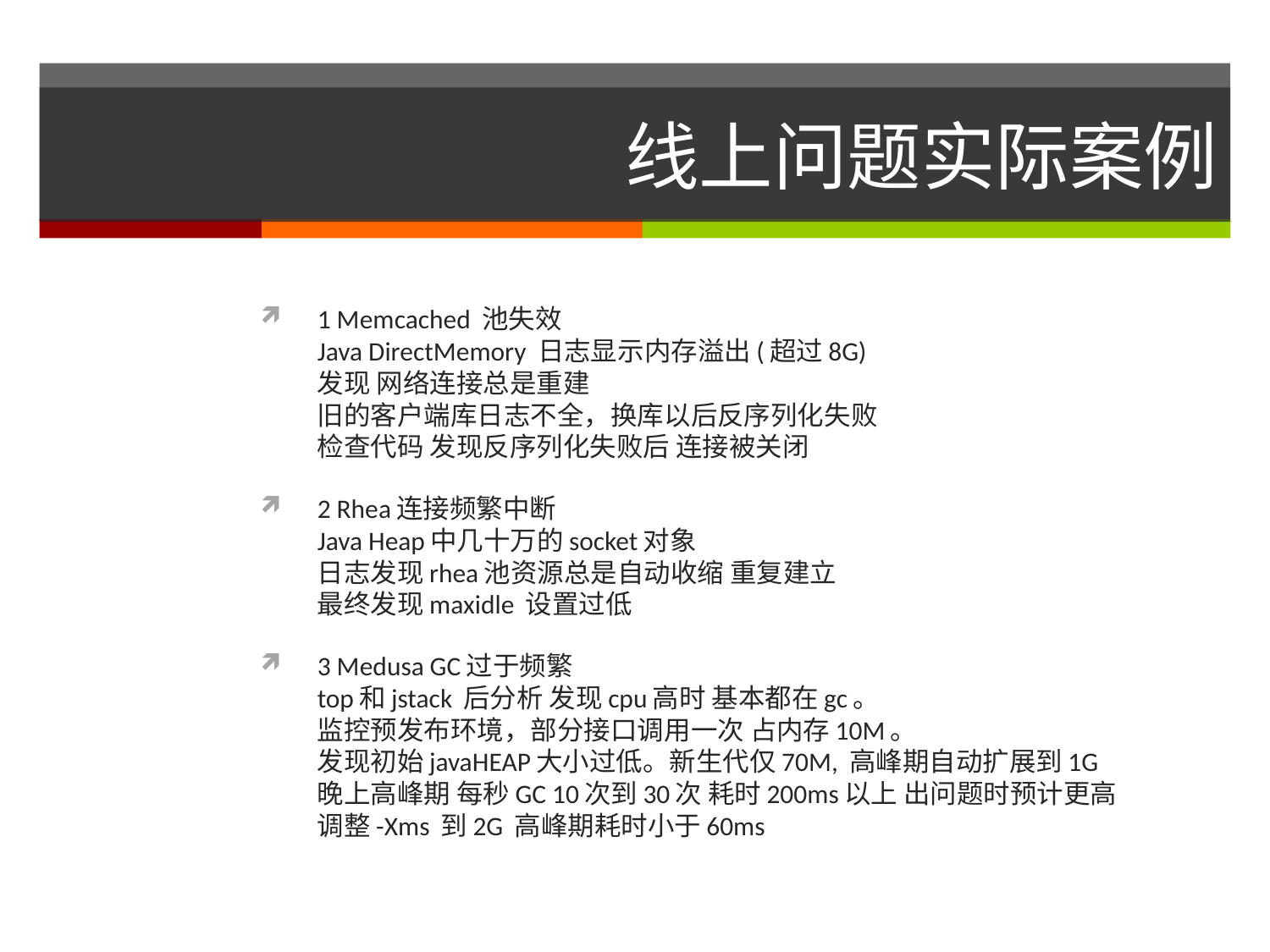

# 线上问题实际案例
1 Memcached 池失效
Java DirectMemory 日志显示内存溢出(超过8G)
发现 网络连接总是重建
旧的客户端库日志不全，换库以后反序列化失败
检查代码 发现反序列化失败后 连接被关闭
2 Rhea连接频繁中断
Java Heap中几十万的socket对象
日志发现rhea池资源总是自动收缩 重复建立
最终发现maxidle 设置过低
3 Medusa GC过于频繁
top和jstack 后分析 发现cpu高时 基本都在gc。
监控预发布环境，部分接口调用一次 占内存10M。
发现初始javaHEAP大小过低。新生代仅70M, 高峰期自动扩展到1G
晚上高峰期 每秒GC 10次到30次 耗时200ms以上 出问题时预计更高
调整-Xms 到2G 高峰期耗时小于60ms